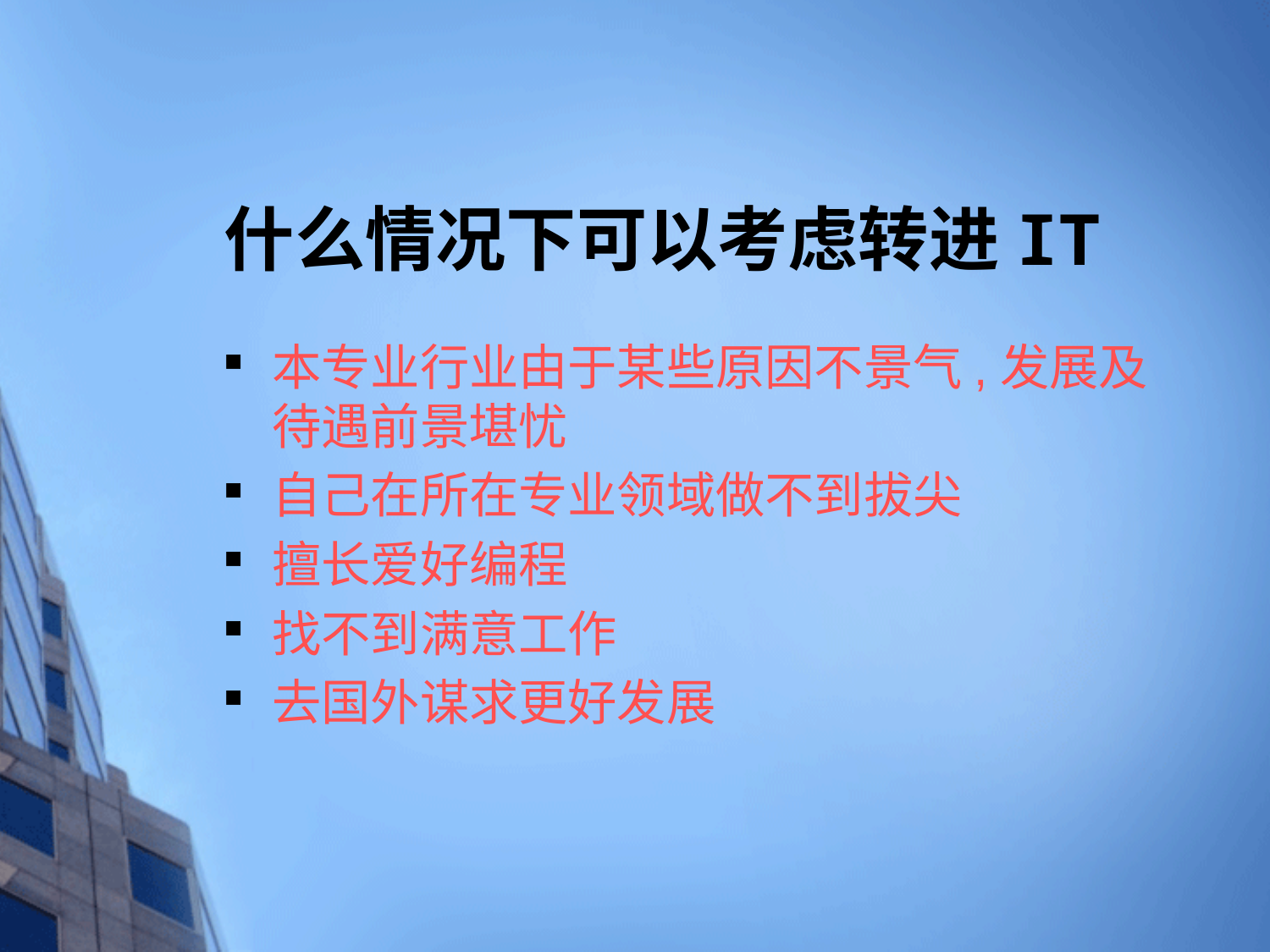

# 什么情况下可以考虑转进IT
本专业行业由于某些原因不景气,发展及待遇前景堪忧
自己在所在专业领域做不到拔尖
擅长爱好编程
找不到满意工作
去国外谋求更好发展